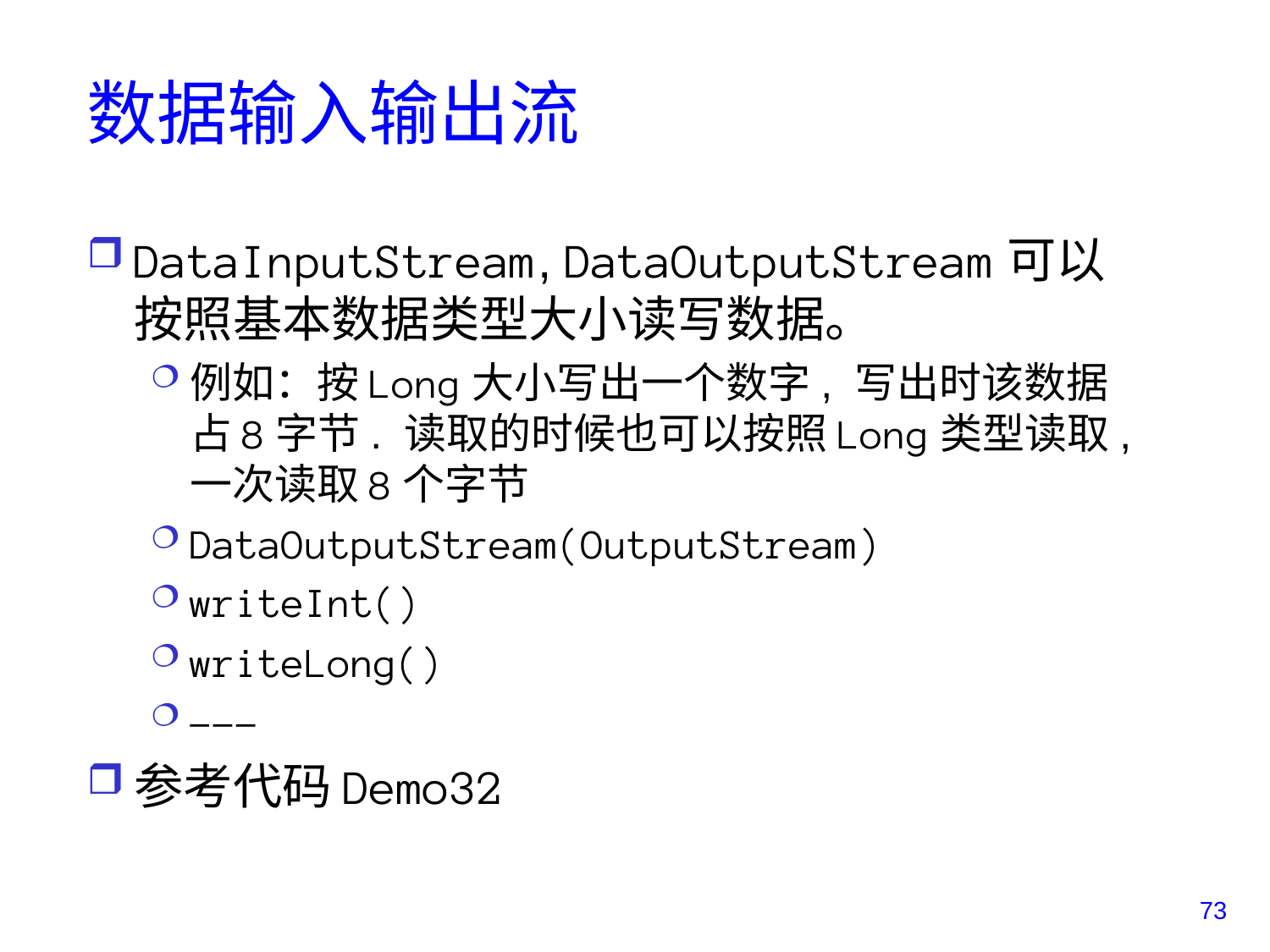

# 数据输入输出流
DataInputStream, DataOutputStream可以按照基本数据类型大小读写数据。
例如：按Long大小写出一个数字, 写出时该数据占8字节. 读取的时候也可以按照Long类型读取, 一次读取8个字节
DataOutputStream(OutputStream)
writeInt()
writeLong()
---
参考代码Demo32
73